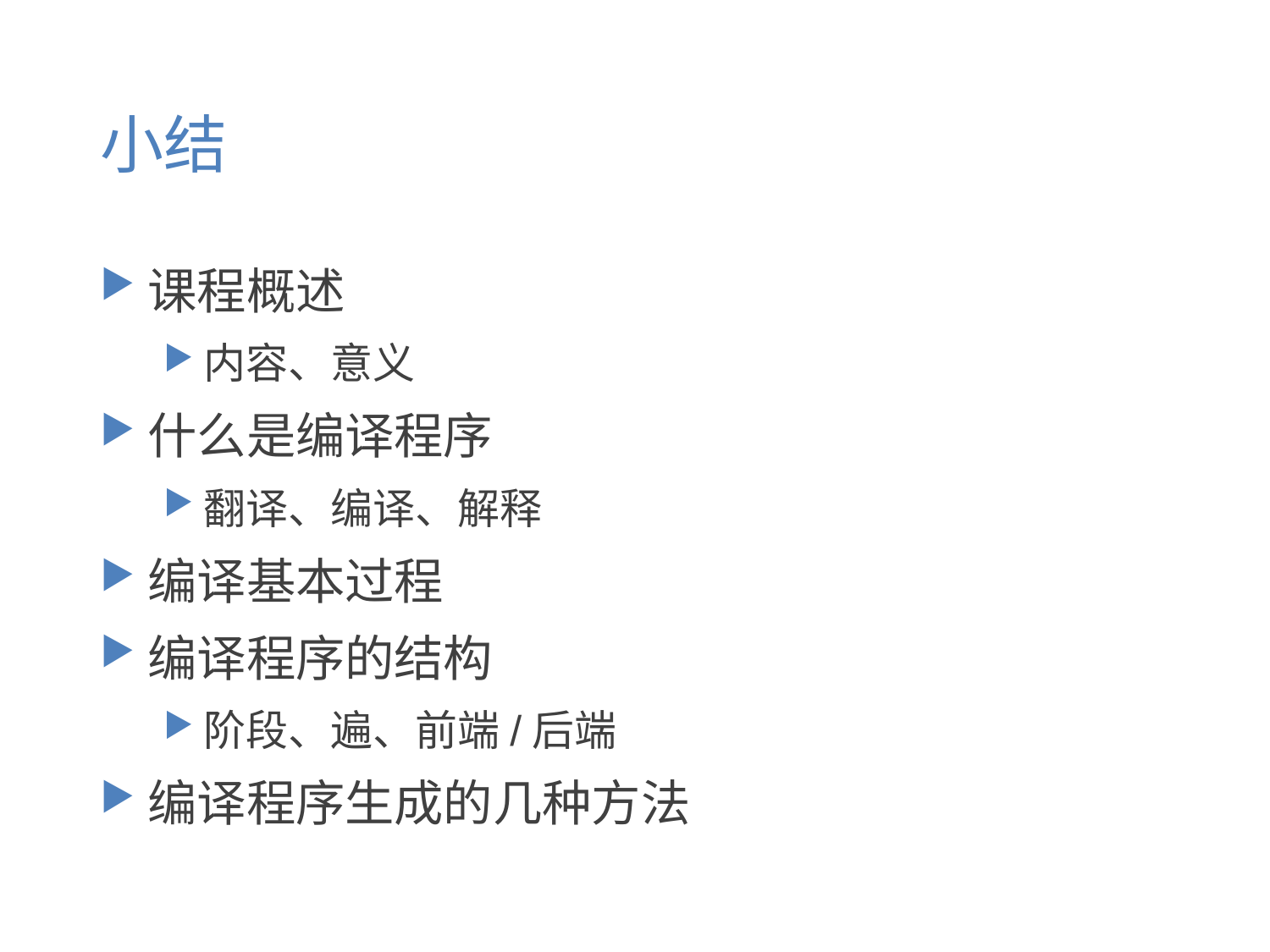

# 小结
课程概述
内容、意义
什么是编译程序
翻译、编译、解释
编译基本过程
编译程序的结构
阶段、遍、前端/后端
编译程序生成的几种方法